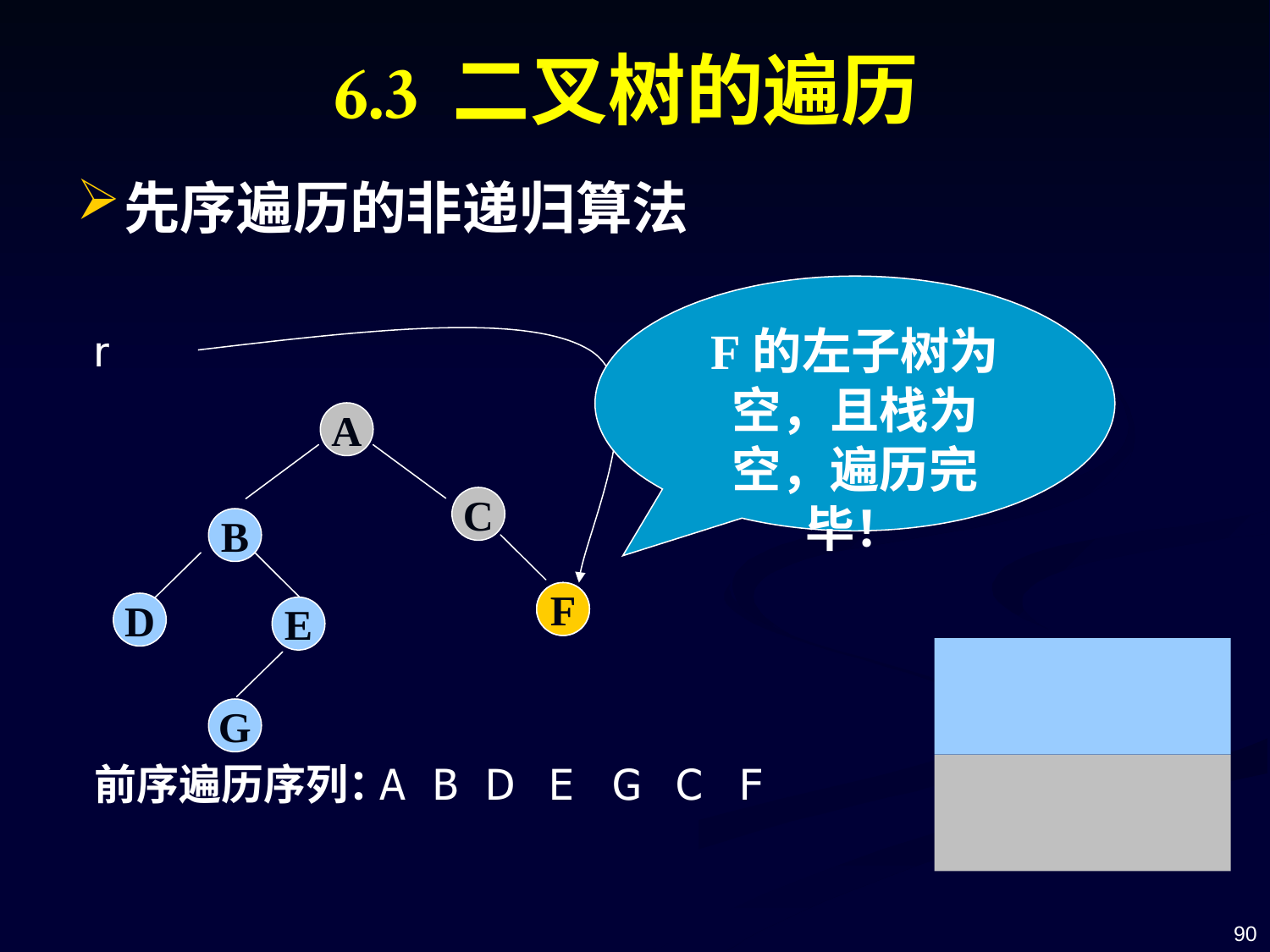

# 6.3 二叉树的遍历
先序遍历的非递归算法
F的左子树为空，且栈为空，遍历完毕！

r
A

C
B

F
F
D
E

G
前序遍历序列：
A
B
D
E
G
C
F

90